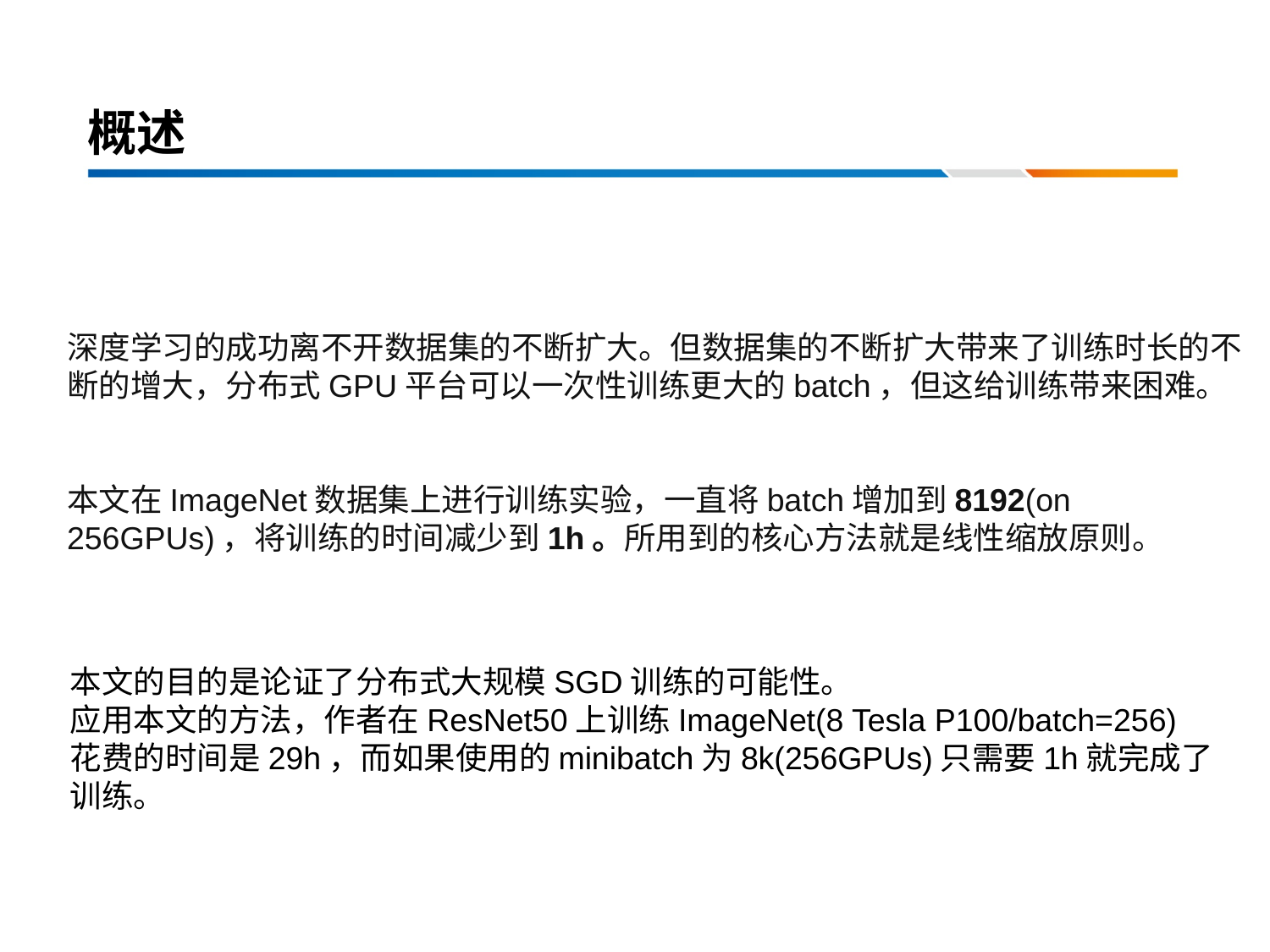

# 概述
深度学习的成功离不开数据集的不断扩大。但数据集的不断扩大带来了训练时长的不断的增大，分布式GPU平台可以一次性训练更大的batch，但这给训练带来困难。

本文在ImageNet数据集上进行训练实验，一直将batch增加到8192(on 256GPUs)，将训练的时间减少到1h。所用到的核心方法就是线性缩放原则。
本文的目的是论证了分布式大规模SGD训练的可能性。
应用本文的方法，作者在ResNet50上训练ImageNet(8 Tesla P100/batch=256) 花费的时间是29h，而如果使用的minibatch为8k(256GPUs)只需要1h就完成了训练。